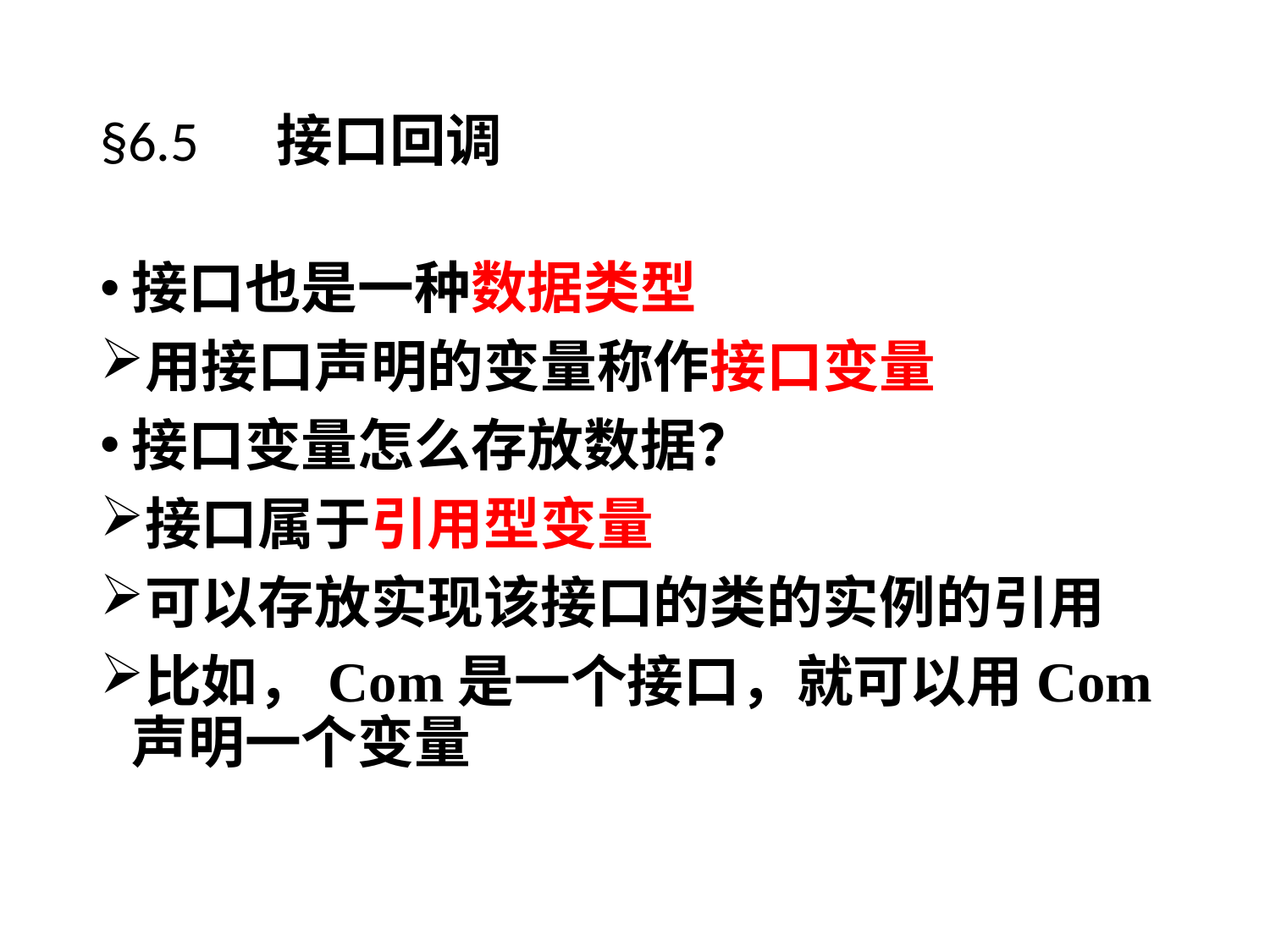

# §6.5     接口回调
接口也是一种数据类型
用接口声明的变量称作接口变量
接口变量怎么存放数据？
接口属于引用型变量
可以存放实现该接口的类的实例的引用
比如，Com是一个接口，就可以用Com声明一个变量